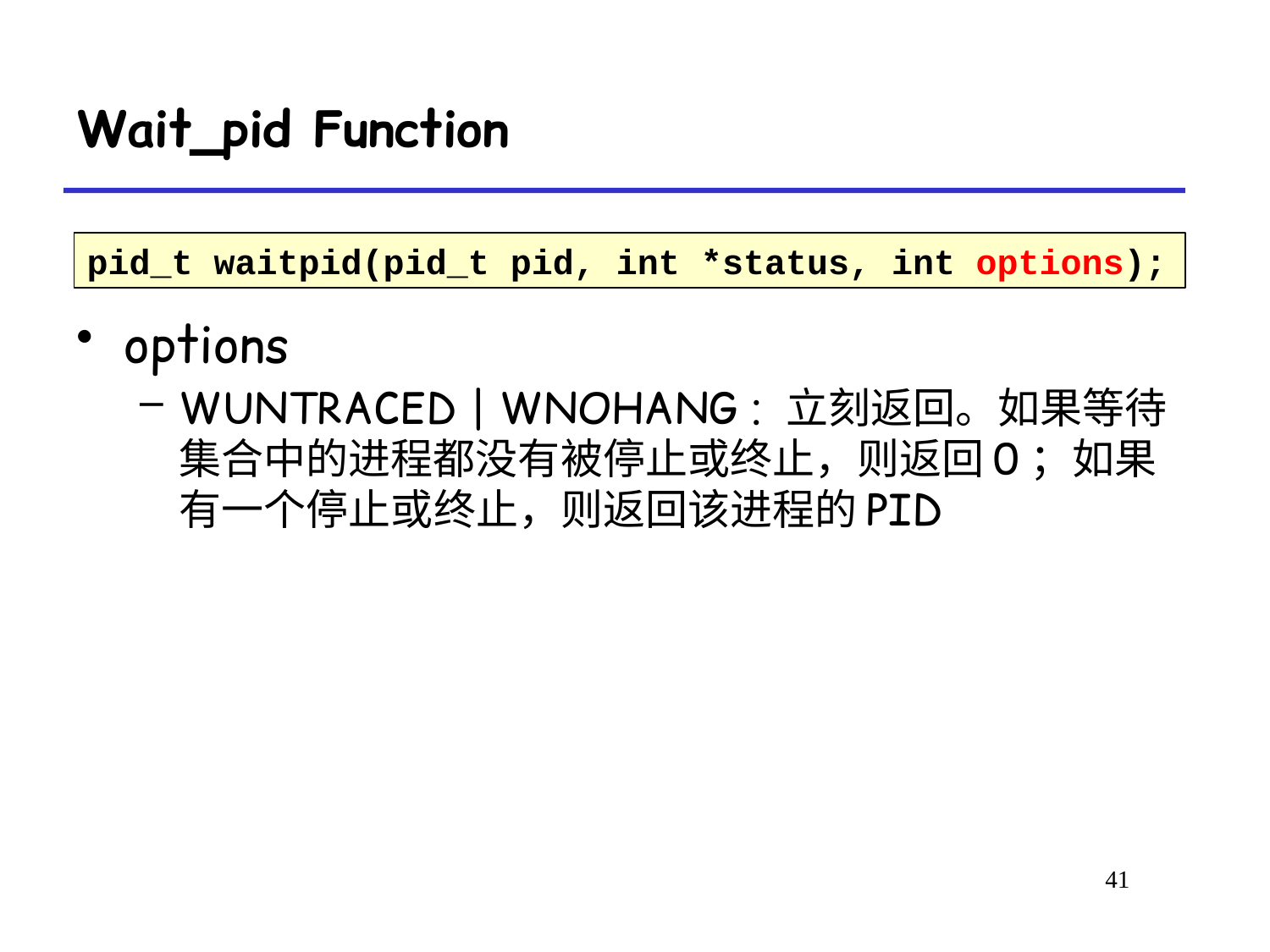

Wait_pid Function
pid_t waitpid(pid_t pid, int *status, int options);
options
WUNTRACED | WNOHANG : 立刻返回。如果等待集合中的进程都没有被停止或终止，则返回0；如果有一个停止或终止，则返回该进程的PID
# 41